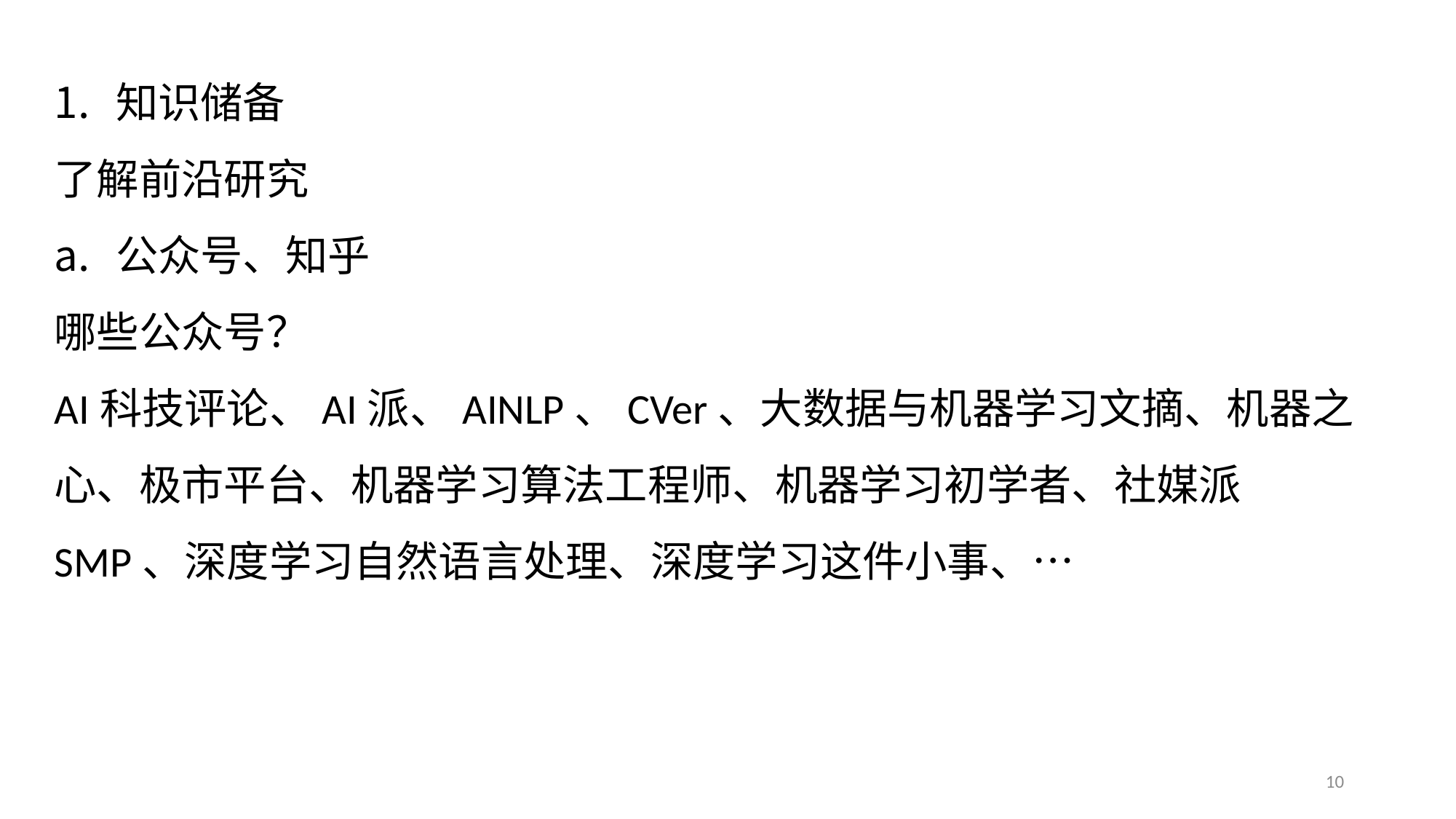

知识储备
了解前沿研究
公众号、知乎
哪些公众号？
AI科技评论、AI派、AINLP、CVer、大数据与机器学习文摘、机器之心、极市平台、机器学习算法工程师、机器学习初学者、社媒派SMP、深度学习自然语言处理、深度学习这件小事、…
10